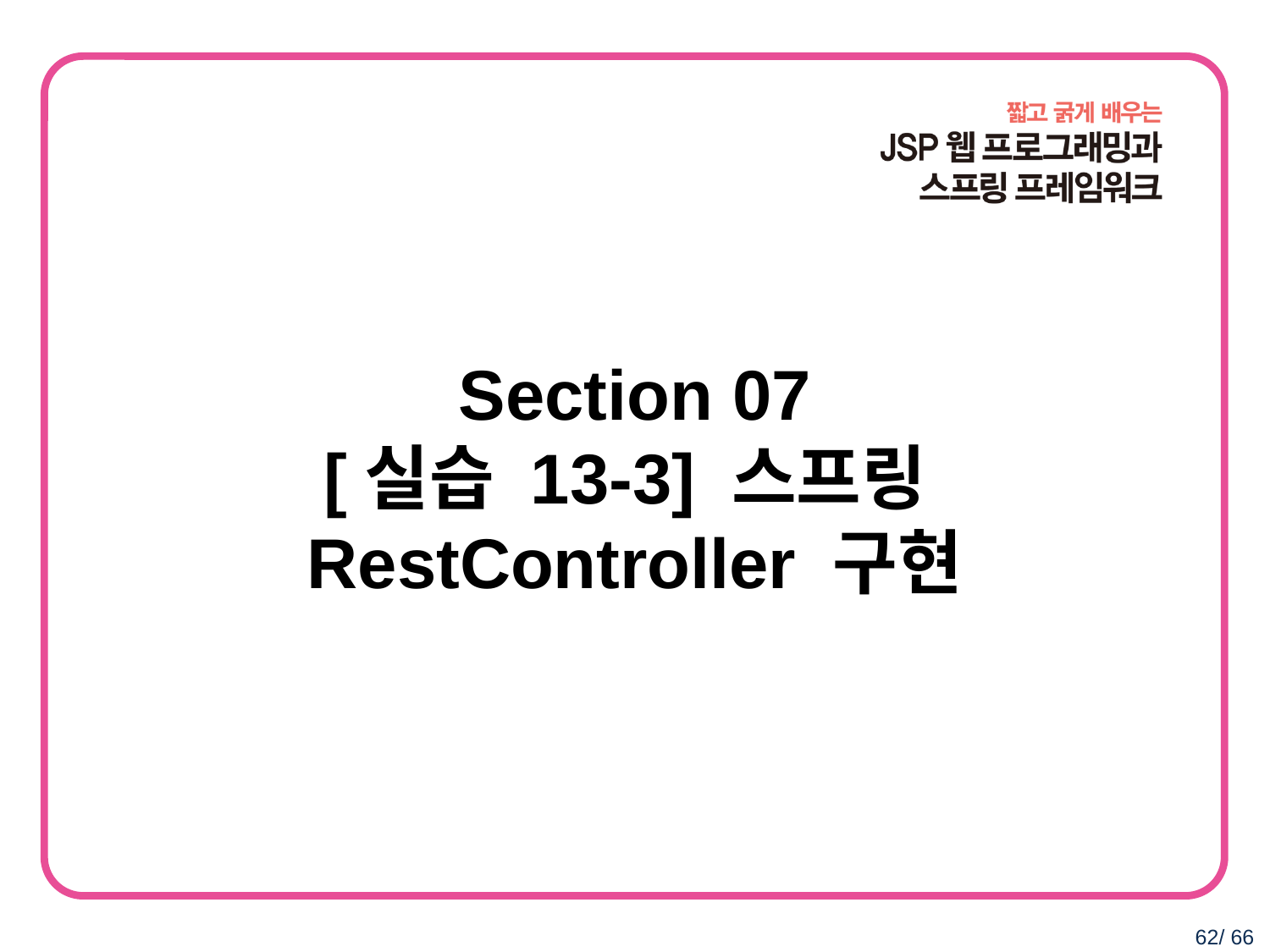

Section 07
[실습 13-3] 스프링
RestController 구현